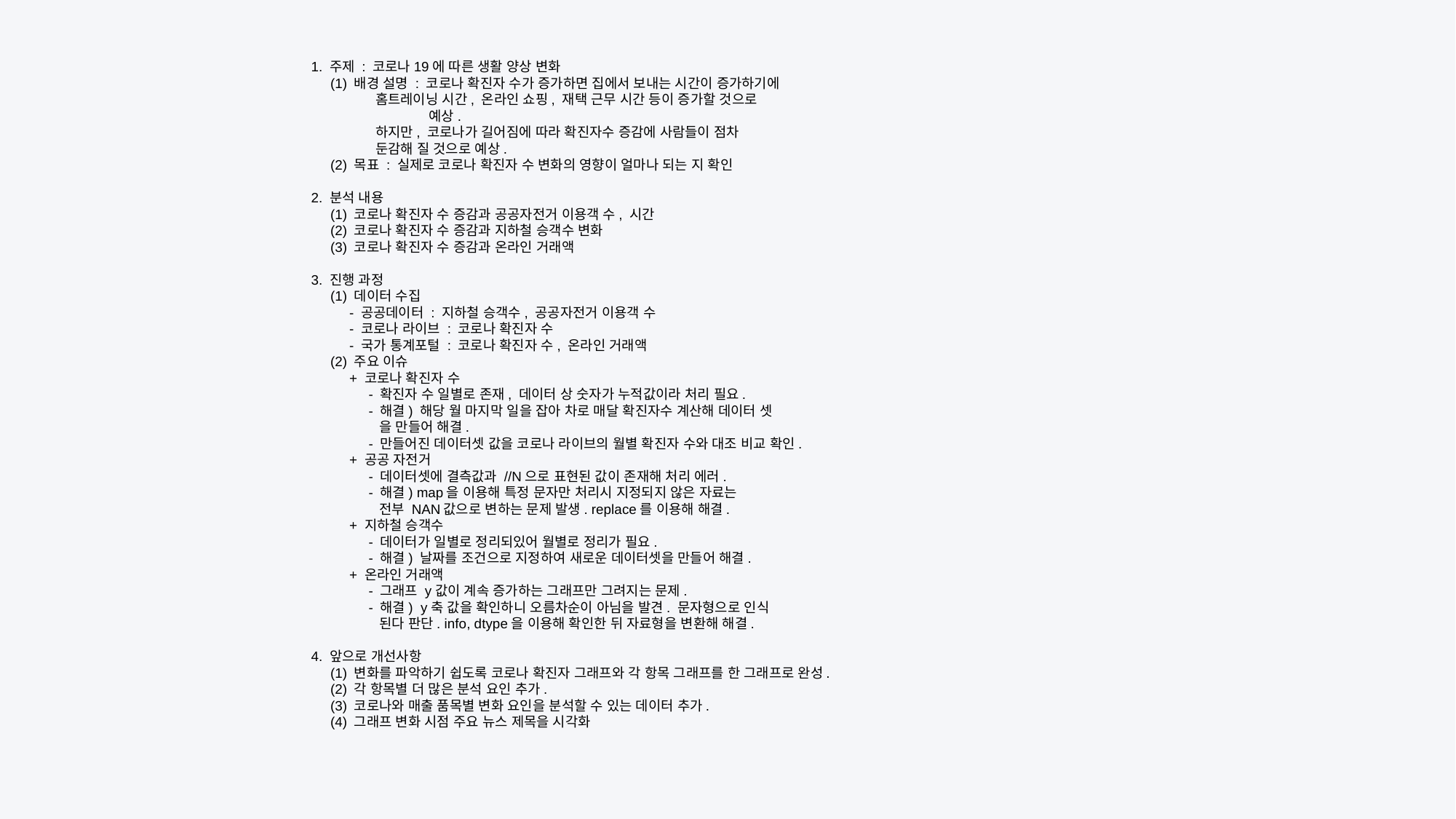

1. 주제 : 코로나19에 따른 생활 양상 변화
     (1) 배경 설명 : 코로나 확진자 수가 증가하면 집에서 보내는 시간이 증가하기에
                홈트레이닝 시간, 온라인 쇼핑, 재택 근무 시간 등이 증가할 것으로
                              예상.
                하지만, 코로나가 길어짐에 따라 확진자수 증감에 사람들이 점차
                둔감해 질 것으로 예상.
     (2) 목표 : 실제로 코로나 확진자 수 변화의 영향이 얼마나 되는 지 확인

2. 분석 내용
     (1) 코로나 확진자 수 증감과 공공자전거 이용객 수, 시간
     (2) 코로나 확진자 수 증감과 지하철 승객수 변화
     (3) 코로나 확진자 수 증감과 온라인 거래액

3. 진행 과정
     (1) 데이터 수집
          - 공공데이터 : 지하철 승객수, 공공자전거 이용객 수
          - 코로나 라이브 : 코로나 확진자 수
          - 국가 통계포털 : 코로나 확진자 수, 온라인 거래액
     (2) 주요 이슈
          + 코로나 확진자 수
               - 확진자 수 일별로 존재, 데이터 상 숫자가 누적값이라 처리 필요.
               - 해결) 해당 월 마지막 일을 잡아 차로 매달 확진자수 계산해 데이터 셋
                 을 만들어 해결.
               - 만들어진 데이터셋 값을 코로나 라이브의 월별 확진자 수와 대조 비교 확인.
          + 공공 자전거
               - 데이터셋에 결측값과 //N으로 표현된 값이 존재해 처리 에러.
               - 해결) map을 이용해 특정 문자만 처리시 지정되지 않은 자료는
                 전부 NAN값으로 변하는 문제 발생. replace를 이용해 해결.
          + 지하철 승객수
               - 데이터가 일별로 정리되있어 월별로 정리가 필요.
               - 해결) 날짜를 조건으로 지정하여 새로운 데이터셋을 만들어 해결.
          + 온라인 거래액
               - 그래프 y값이 계속 증가하는 그래프만 그려지는 문제.
               - 해결)  y축 값을 확인하니 오름차순이 아님을 발견. 문자형으로 인식
                 된다 판단. info, dtype을 이용해 확인한 뒤 자료형을 변환해 해결.

4. 앞으로 개선사항
     (1) 변화를 파악하기 쉽도록 코로나 확진자 그래프와 각 항목 그래프를 한 그래프로 완성.
     (2) 각 항목별 더 많은 분석 요인 추가.
     (3) 코로나와 매출 품목별 변화 요인을 분석할 수 있는 데이터 추가.
     (4) 그래프 변화 시점 주요 뉴스 제목을 시각화